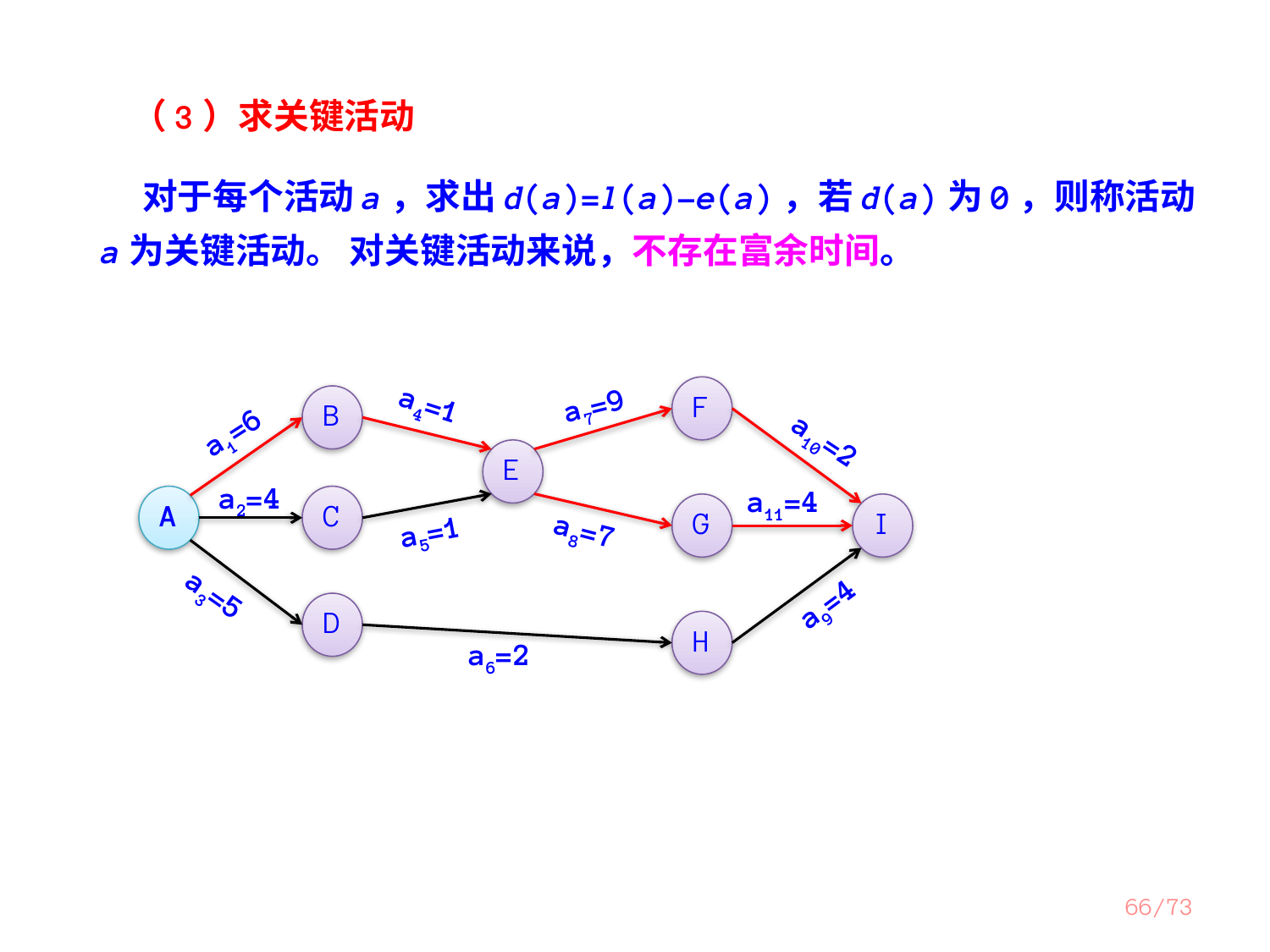

（3）求关键活动
    对于每个活动a，求出d(a)=l(a)-e(a)，若d(a)为0，则称活动a为关键活动。 对关键活动来说，不存在富余时间。
F
B
a7=9
a4=1
a1=6
a10=2
E
a2=4
a11=4
A
C
G
I
a5=1
a8=7
a3=5
a9=4
D
H
a6=2
66/73